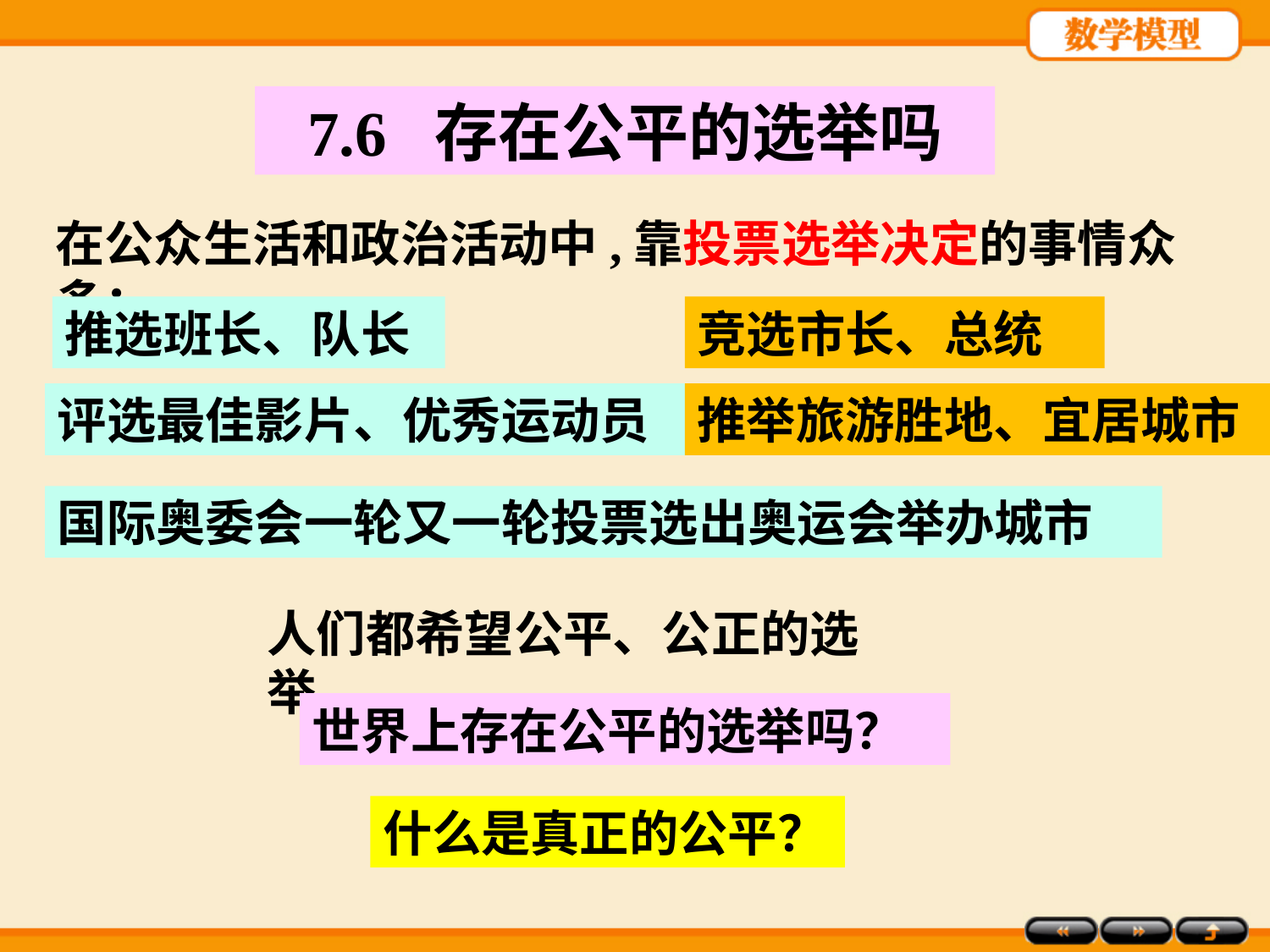

7.6	存在公平的选举吗
在公众生活和政治活动中,靠投票选举决定的事情众多：
推选班长、队长
竞选市长、总统
评选最佳影片、优秀运动员
推举旅游胜地、宜居城市
国际奥委会一轮又一轮投票选出奥运会举办城市
人们都希望公平、公正的选举.
世界上存在公平的选举吗？
什么是真正的公平？